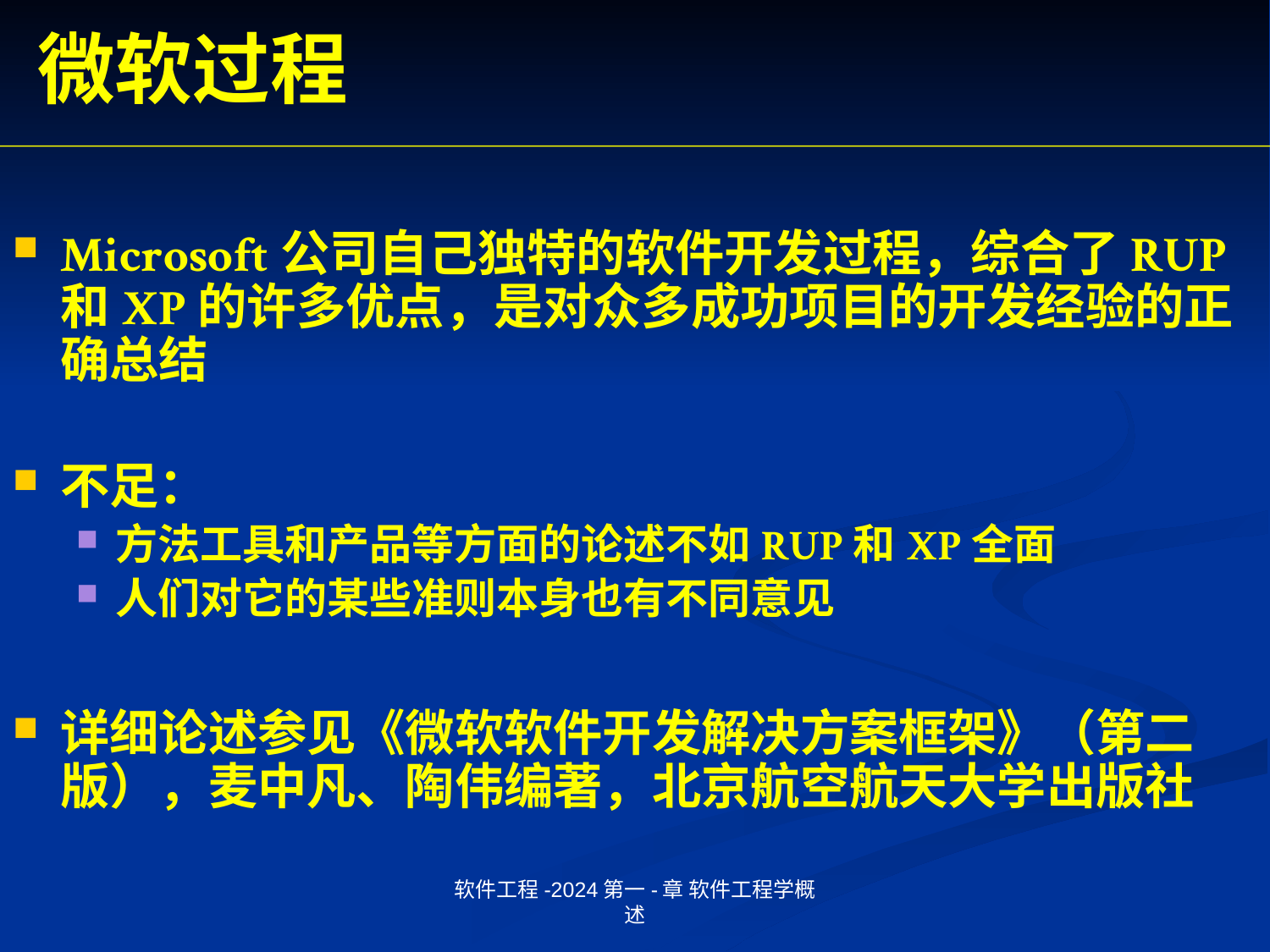

微软过程

Microsoft公司自己独特的软件开发过程，综合了RUP和XP的许多优点，是对众多成功项目的开发经验的正确总结

不足：
方法工具和产品等方面的论述不如RUP和XP全面
人们对它的某些准则本身也有不同意见

详细论述参见《微软软件开发解决方案框架》（第二版），麦中凡、陶伟编著，北京航空航天大学出版社

软件工程-2024第一-章 软件工程学概述
163